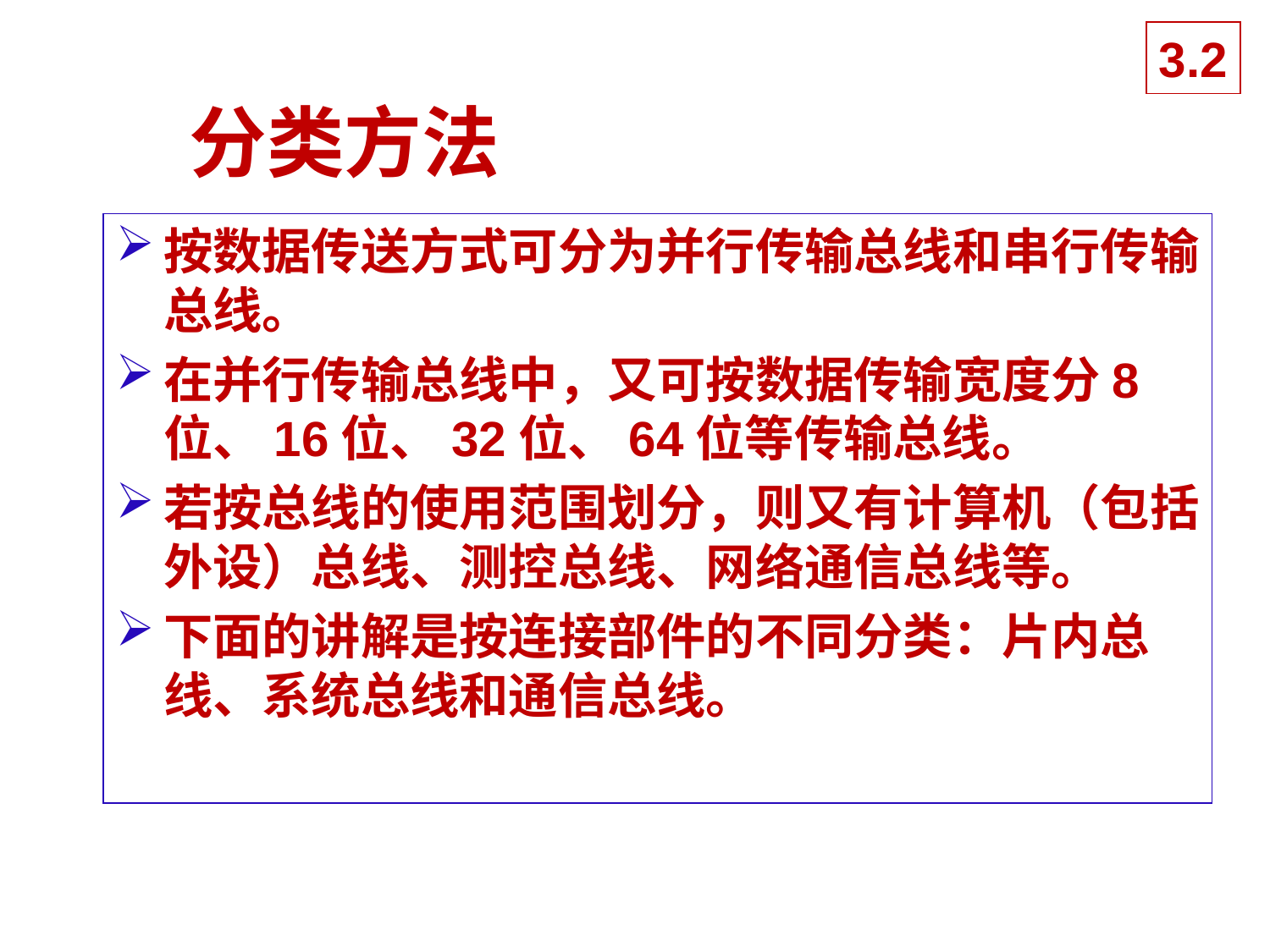

3.2
# 分类方法
按数据传送方式可分为并行传输总线和串行传输总线。
在并行传输总线中，又可按数据传输宽度分8位、16位、32位、64位等传输总线。
若按总线的使用范围划分，则又有计算机（包括外设）总线、测控总线、网络通信总线等。
下面的讲解是按连接部件的不同分类：片内总线、系统总线和通信总线。